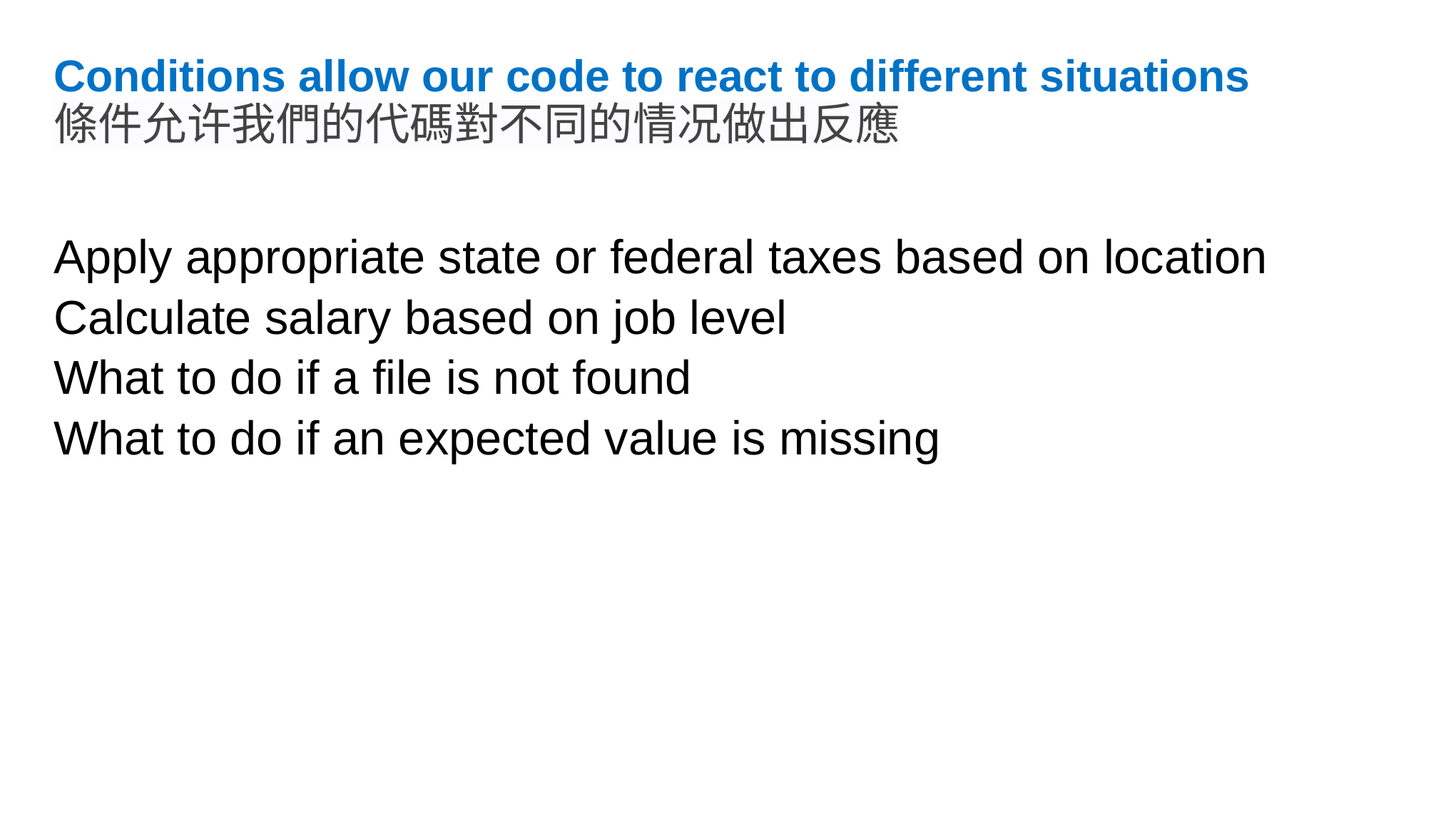

# Conditions allow our code to react to different situations
條件允许我們的代碼對不同的情况做出反應
Apply appropriate state or federal taxes based on location
Calculate salary based on job level
What to do if a file is not found
What to do if an expected value is missing